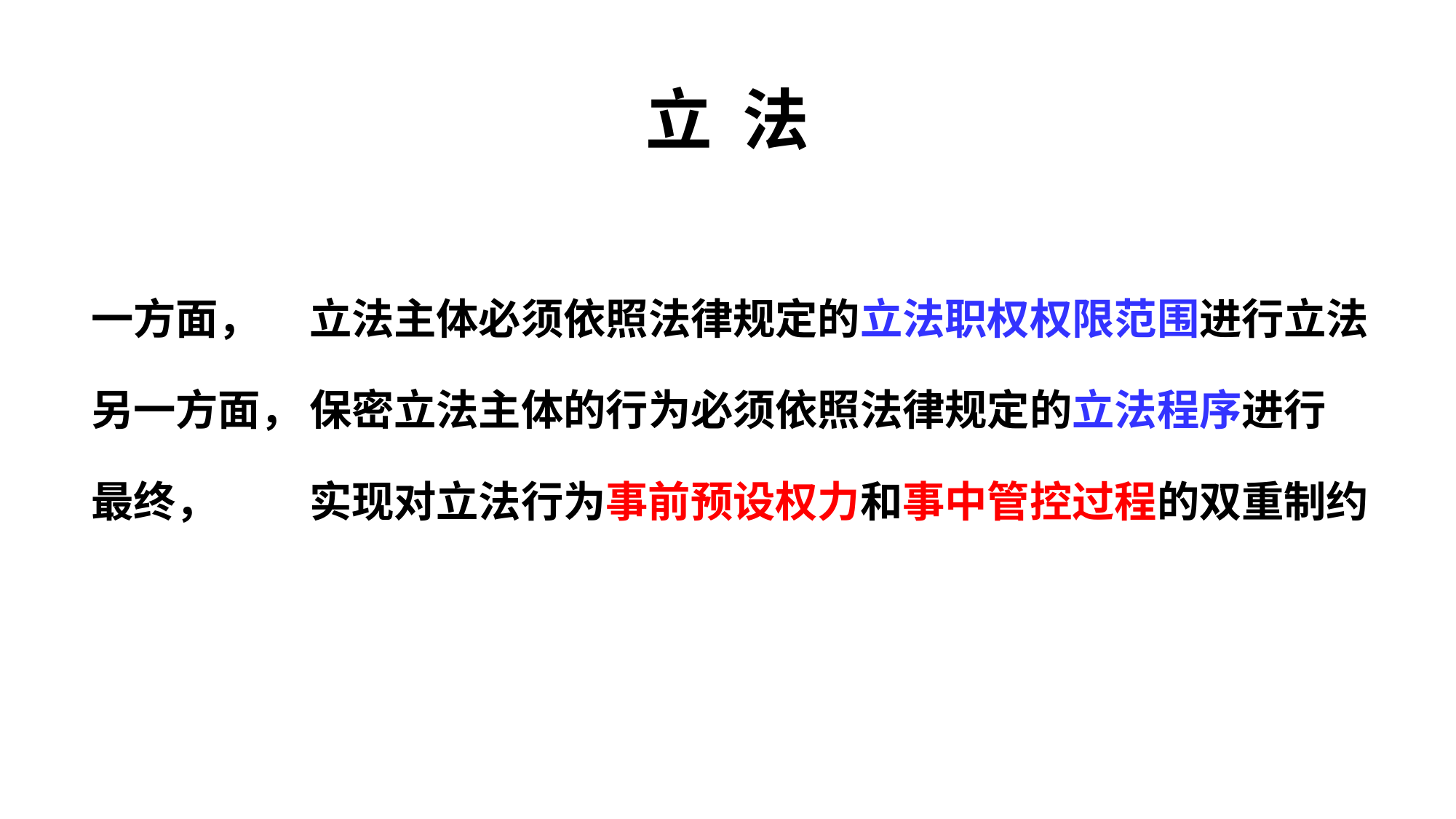

# 立  法
一方面，	立法主体必须依照法律规定的立法职权权限范围进行立法
另一方面，	保密立法主体的行为必须依照法律规定的立法程序进行
最终，	实现对立法行为事前预设权力和事中管控过程的双重制约